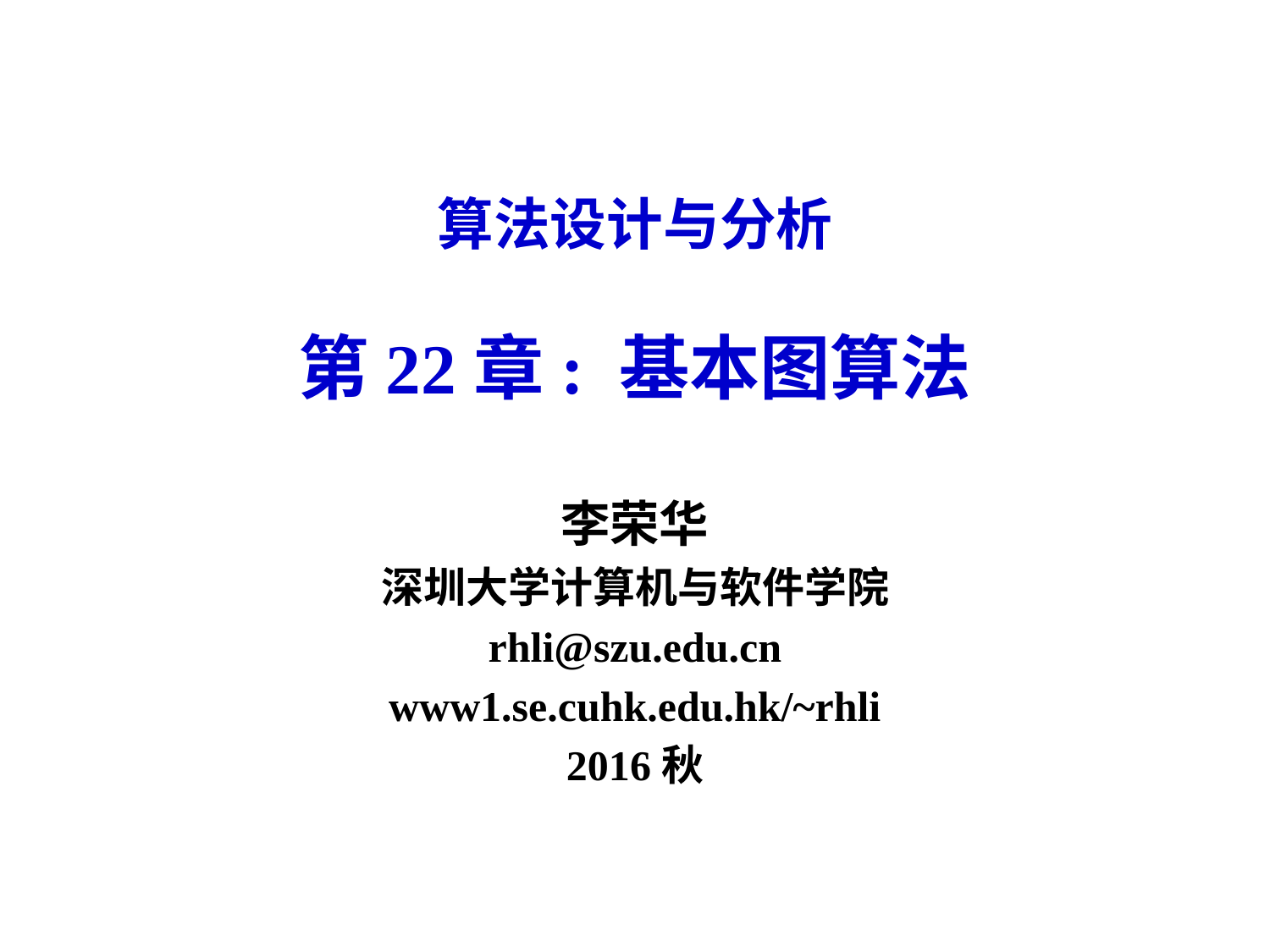

# 算法设计与分析 第22章: 基本图算法

李荣华
深圳大学计算机与软件学院
rhli@szu.edu.cn
www1.se.cuhk.edu.hk/~rhli
2016秋